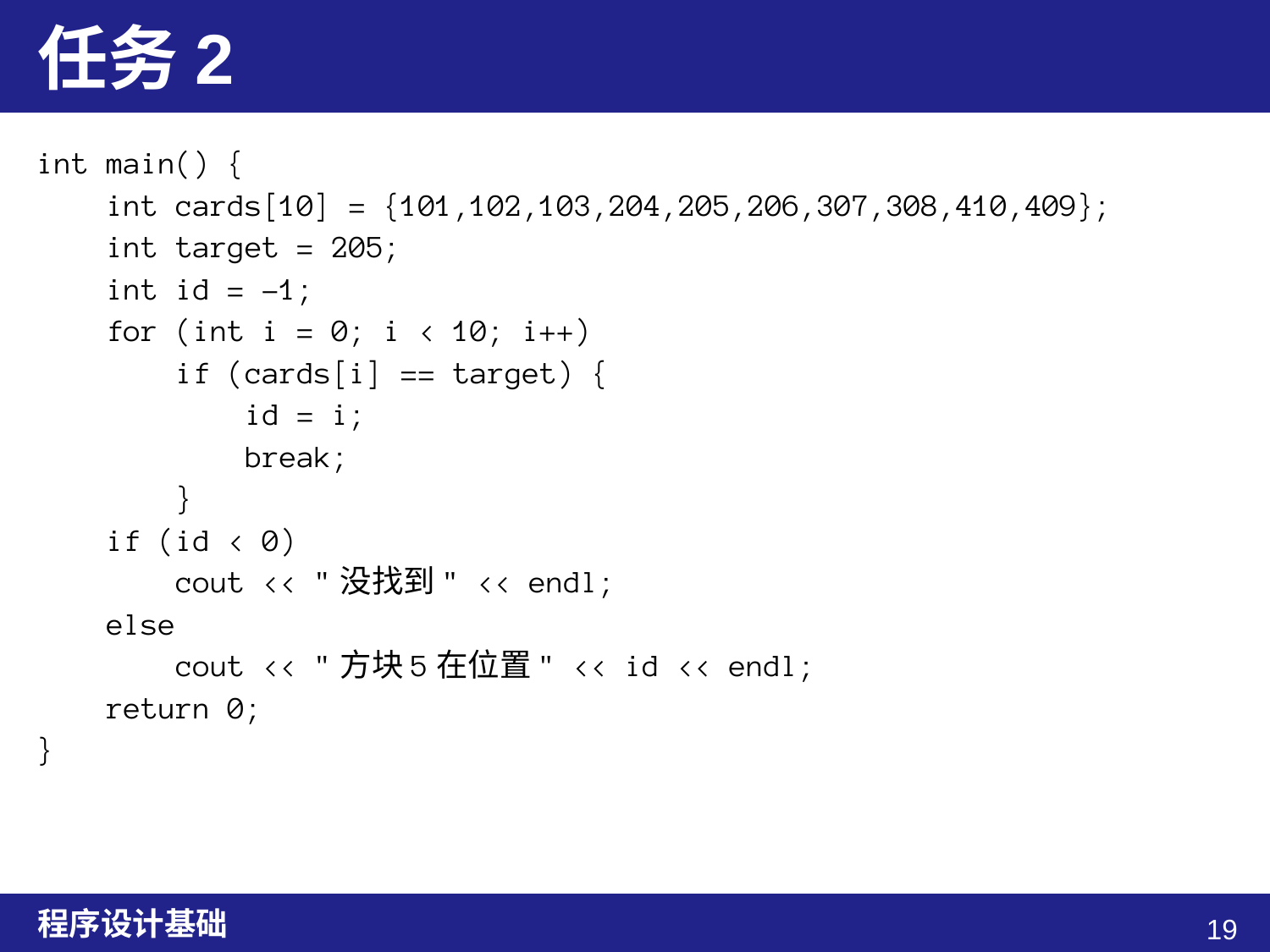

# 任务2
int main() {
    int cards[10] = {101,102,103,204,205,206,307,308,410,409};
    int target = 205;
    int id = -1;
    for (int i = 0; i < 10; i++)
        if (cards[i] == target) {
            id = i;
            break;
        }
    if (id < 0)
        cout << "没找到" << endl;
    else
        cout << "方块5在位置" << id << endl;
    return 0;
}